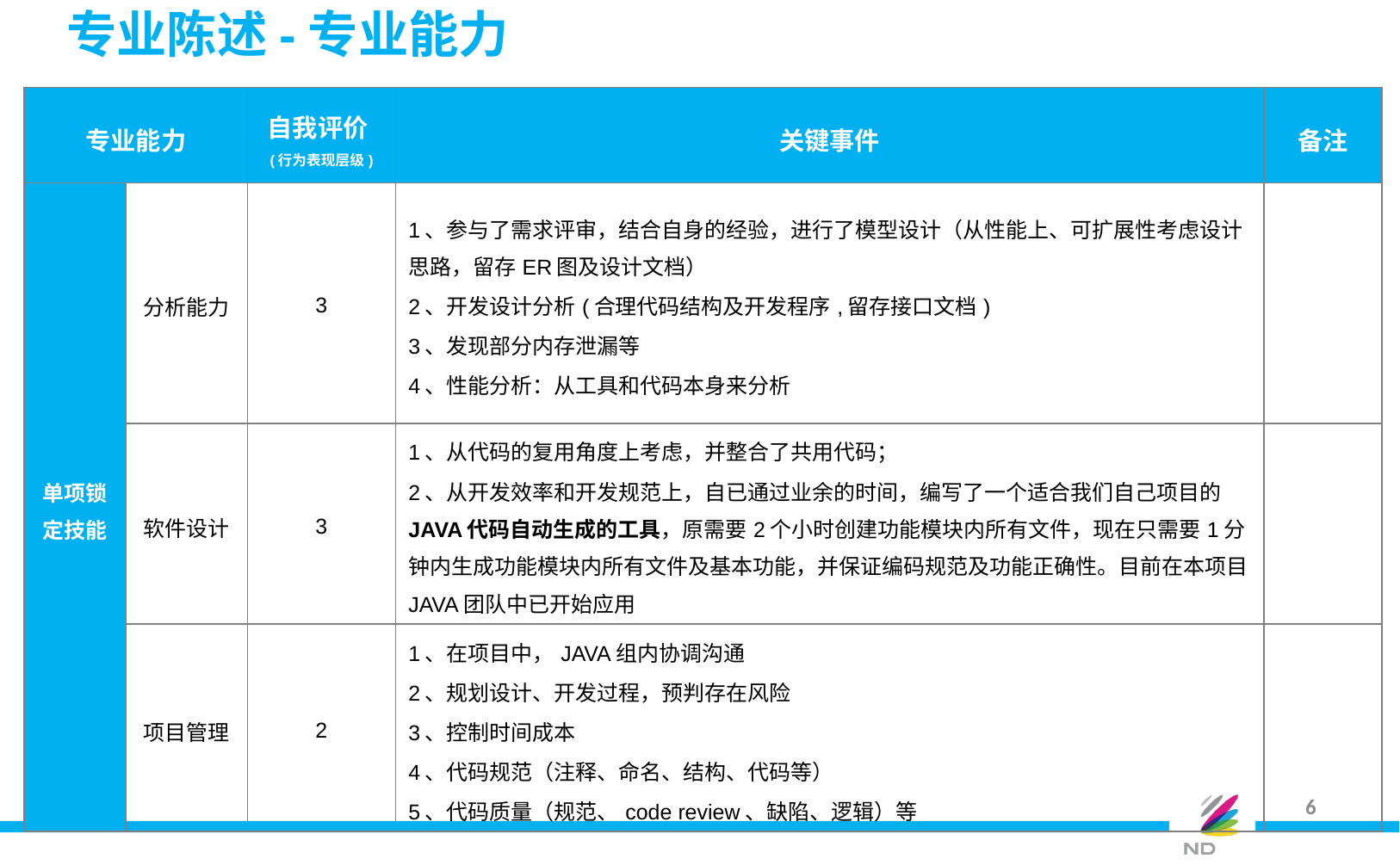

# 专业陈述-专业能力
| 专业能力 |  | 自我评价(行为表现层级) | 关键事件 | 备注 |
| --- | --- | --- | --- | --- |
| 单项锁定技能 | 分析能力 | 3 | 1、参与了需求评审，结合自身的经验，进行了模型设计（从性能上、可扩展性考虑设计思路，留存ER图及设计文档） 2、开发设计分析(合理代码结构及开发程序,留存接口文档) 3、发现部分内存泄漏等 4、性能分析：从工具和代码本身来分析 |  |
|  | 软件设计 | 3 | 1、从代码的复用角度上考虑，并整合了共用代码； 2、从开发效率和开发规范上，自已通过业余的时间，编写了一个适合我们自己项目的JAVA代码自动生成的工具，原需要2个小时创建功能模块内所有文件，现在只需要1分钟内生成功能模块内所有文件及基本功能，并保证编码规范及功能正确性。目前在本项目JAVA团队中已开始应用 |  |
|  | 项目管理 | 2 | 1、在项目中，JAVA组内协调沟通 2、规划设计、开发过程，预判存在风险 3、控制时间成本 4、代码规范（注释、命名、结构、代码等） 5、代码质量（规范、code review、缺陷、逻辑）等 |  |
6